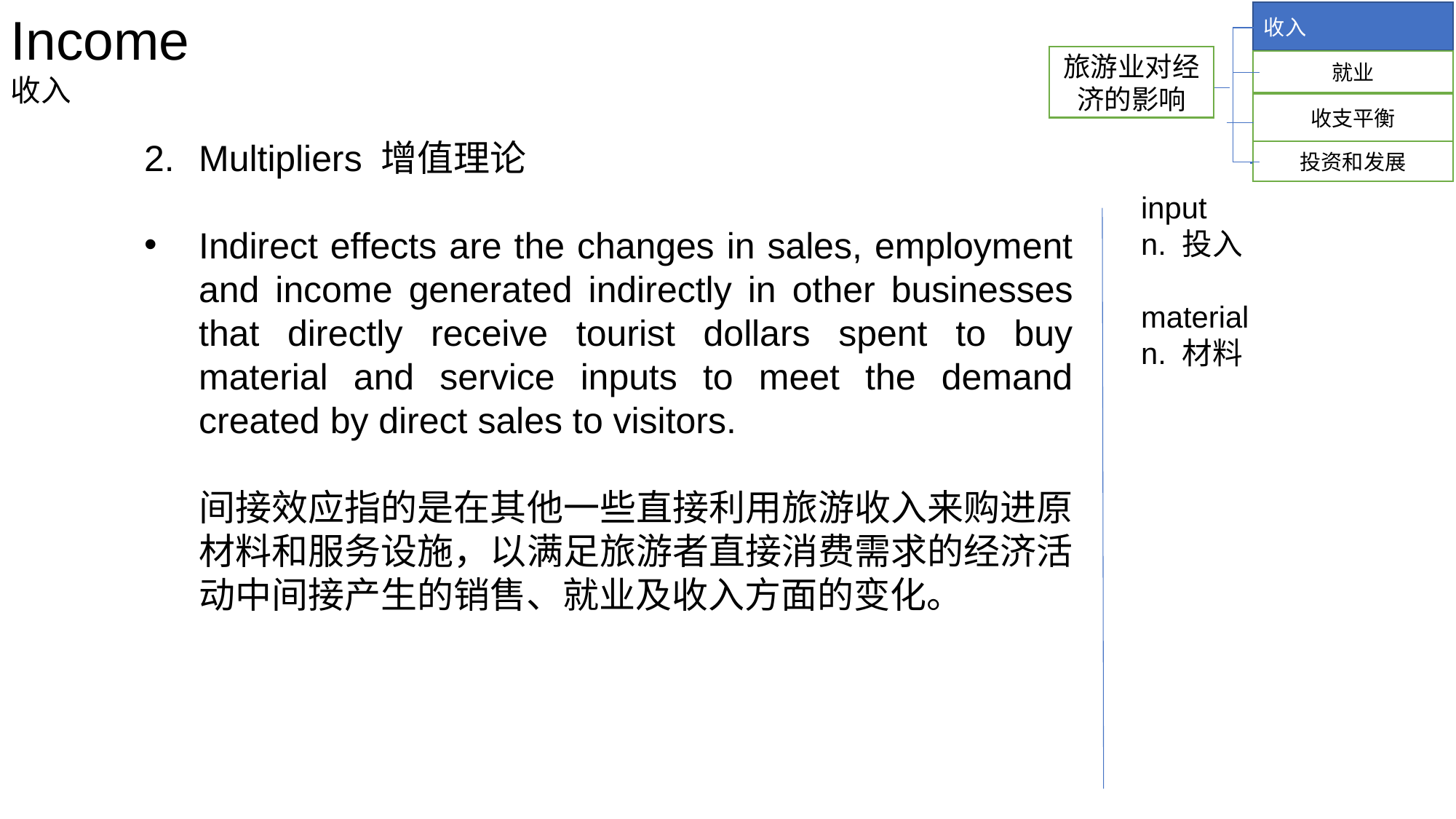

Income
收入
收入
旅游业对经济的影响
就业
收支平衡
Multipliers 增值理论

Indirect effects are the changes in sales, employment and income generated indirectly in other businesses that directly receive tourist dollars spent to buy material and service inputs to meet the demand created by direct sales to visitors.

间接效应指的是在其他一些直接利用旅游收入来购进原材料和服务设施，以满足旅游者直接消费需求的经济活动中间接产生的销售、就业及收入方面的变化。

投资和发展
 input
 n. 投入

 material
 n. 材料